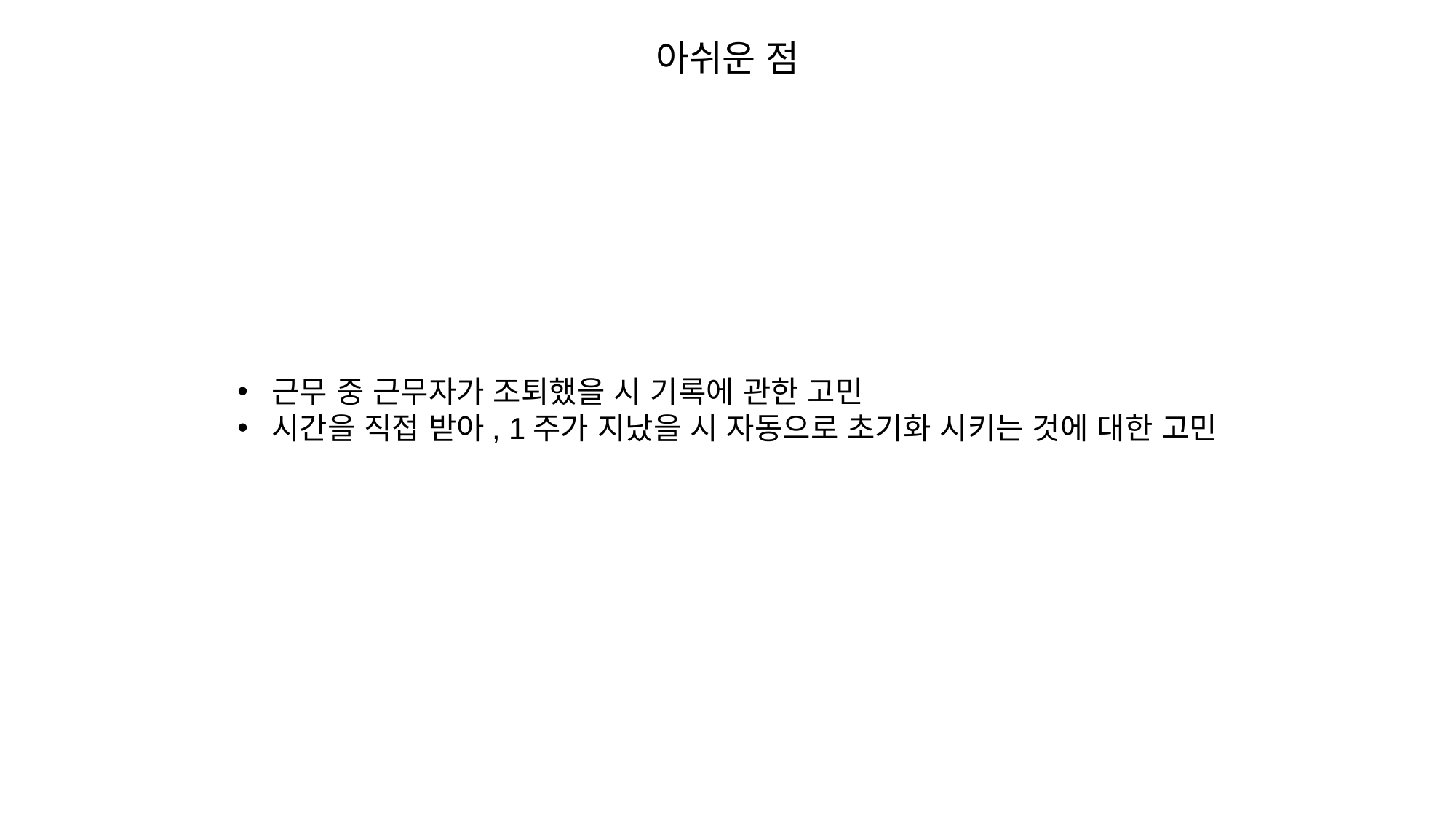

아쉬운 점
근무 중 근무자가 조퇴했을 시 기록에 관한 고민
시간을 직접 받아, 1주가 지났을 시 자동으로 초기화 시키는 것에 대한 고민